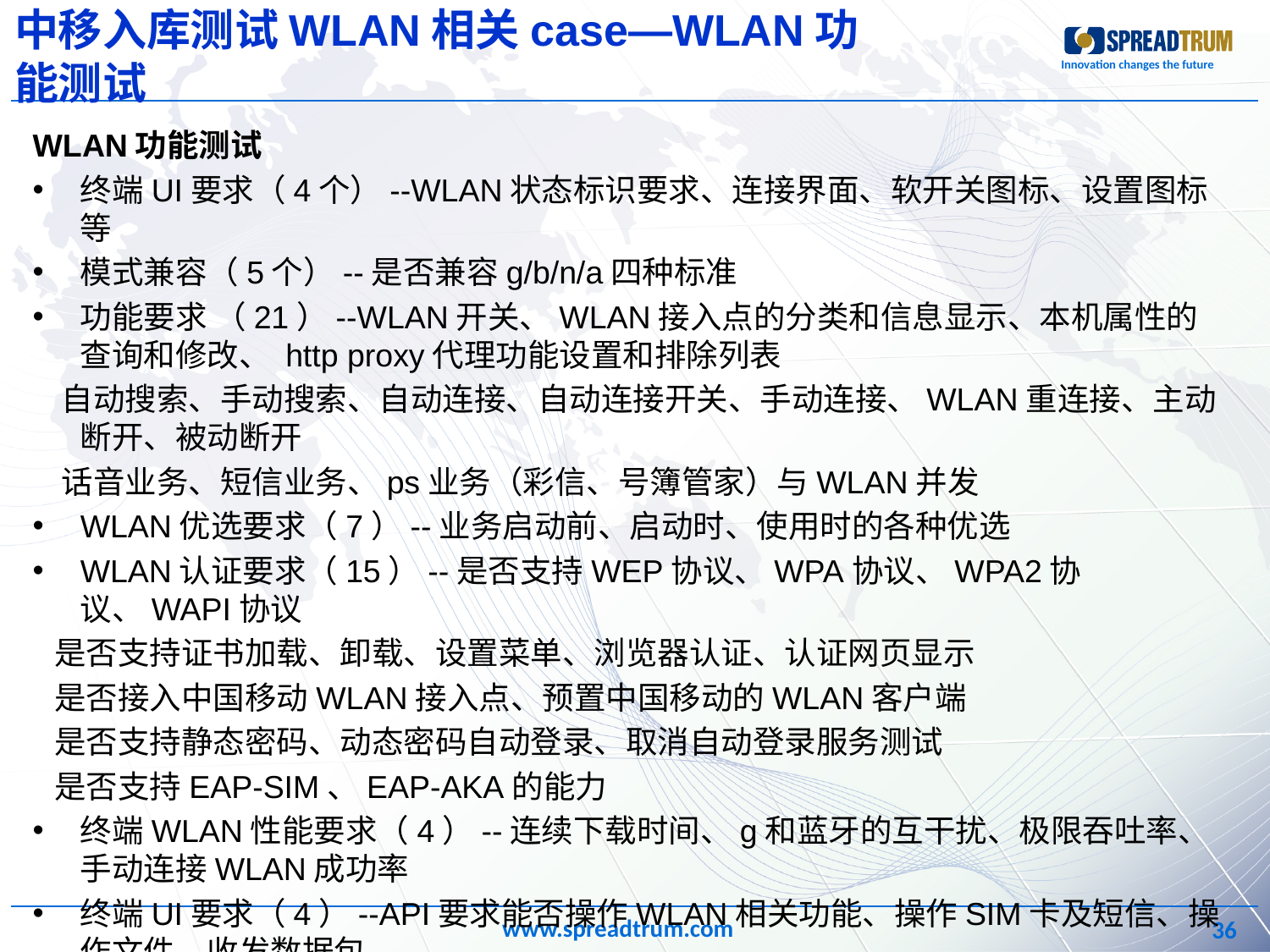

# 中移入库测试WLAN相关case—WLAN功能测试
WLAN功能测试
终端UI要求（4个）--WLAN状态标识要求、连接界面、软开关图标、设置图标等
模式兼容（5个）--是否兼容g/b/n/a四种标准
功能要求 （21）--WLAN开关、WLAN接入点的分类和信息显示、本机属性的查询和修改、 http proxy代理功能设置和排除列表
   自动搜索、手动搜索、自动连接、自动连接开关、手动连接、WLAN重连接、主动断开、被动断开
   话音业务、短信业务、ps业务（彩信、号簿管家）与WLAN并发
WLAN优选要求（7）--业务启动前、启动时、使用时的各种优选
WLAN认证要求（15）--是否支持WEP协议、WPA协议、WPA2协议、WAPI协议
  是否支持证书加载、卸载、设置菜单、浏览器认证、认证网页显示
  是否接入中国移动WLAN接入点、预置中国移动的WLAN客户端
  是否支持静态密码、动态密码自动登录、取消自动登录服务测试
  是否支持EAP-SIM、EAP-AKA的能力
终端WLAN性能要求（4）--连续下载时间、g和蓝牙的互干扰、极限吞吐率、手动连接WLAN成功率
终端UI要求（4）--API要求能否操作WLAN相关功能、操作SIM卡及短信、操作文件、收发数据包